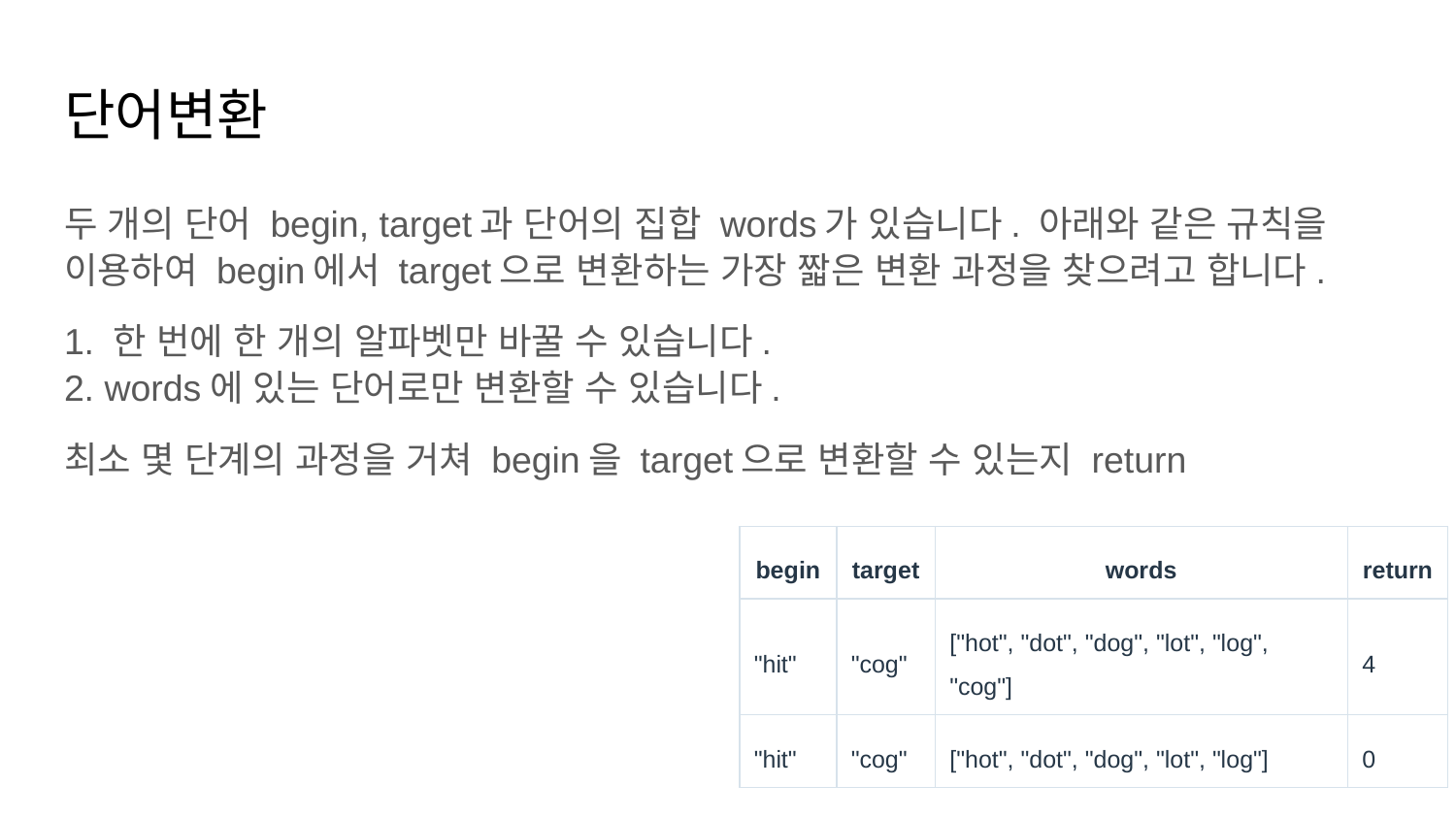

# 단어변환
두 개의 단어 begin, target과 단어의 집합 words가 있습니다. 아래와 같은 규칙을 이용하여 begin에서 target으로 변환하는 가장 짧은 변환 과정을 찾으려고 합니다.
1. 한 번에 한 개의 알파벳만 바꿀 수 있습니다.
2. words에 있는 단어로만 변환할 수 있습니다.
최소 몇 단계의 과정을 거쳐 begin을 target으로 변환할 수 있는지 return
| begin | target | words | return |
| --- | --- | --- | --- |
| "hit" | "cog" | ["hot", "dot", "dog", "lot", "log", "cog"] | 4 |
| "hit" | "cog" | ["hot", "dot", "dog", "lot", "log"] | 0 |